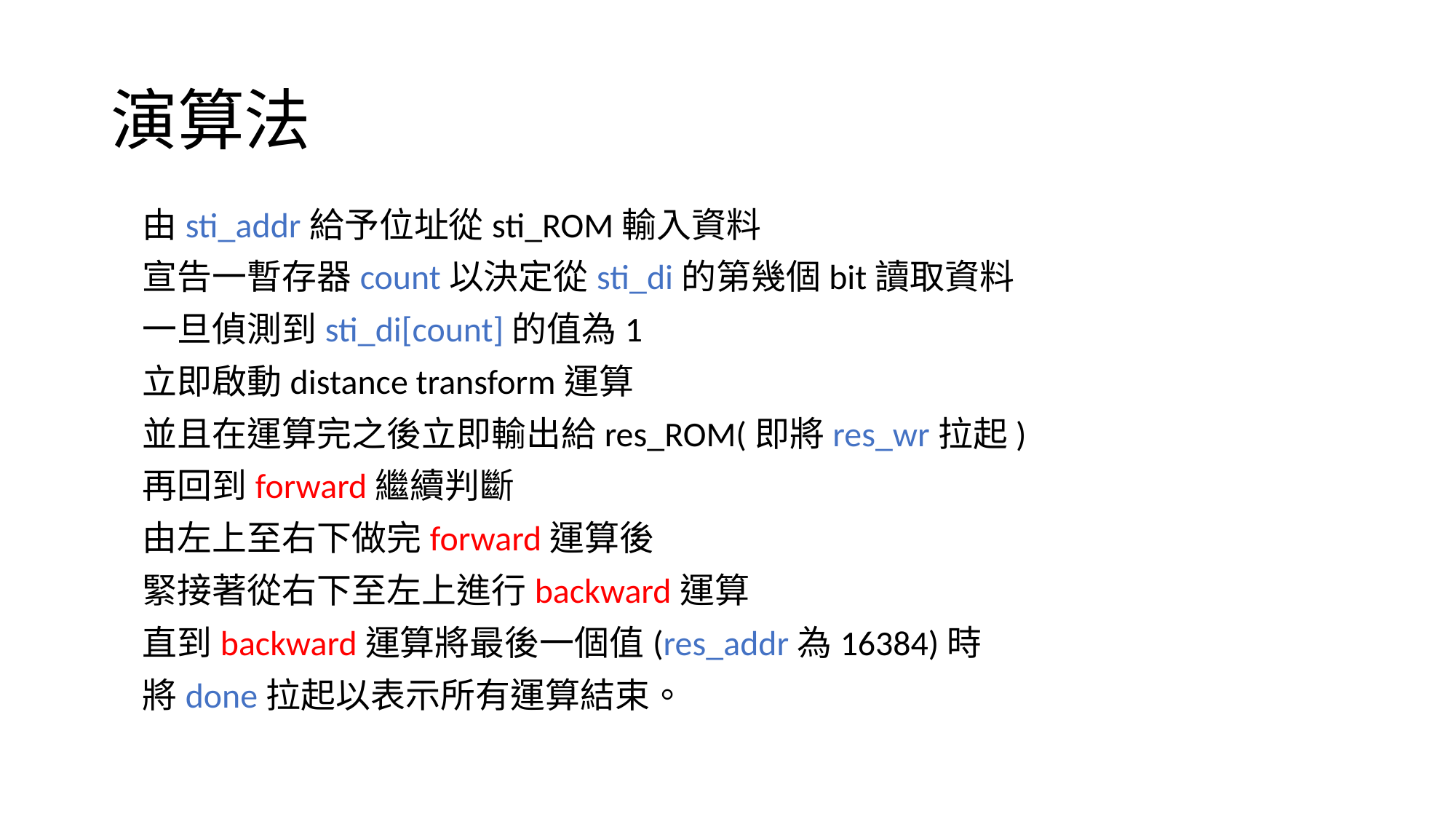

# 演算法
   由sti_addr給予位址從sti_ROM輸入資料
   宣告一暫存器count以決定從sti_di的第幾個bit讀取資料
   一旦偵測到sti_di[count]的值為1
   立即啟動distance transform運算
   並且在運算完之後立即輸出給res_ROM(即將res_wr拉起)
   再回到forward繼續判斷
   由左上至右下做完forward運算後
   緊接著從右下至左上進行backward運算
   直到backward運算將最後一個值(res_addr為16384)時
   將done拉起以表示所有運算結束。